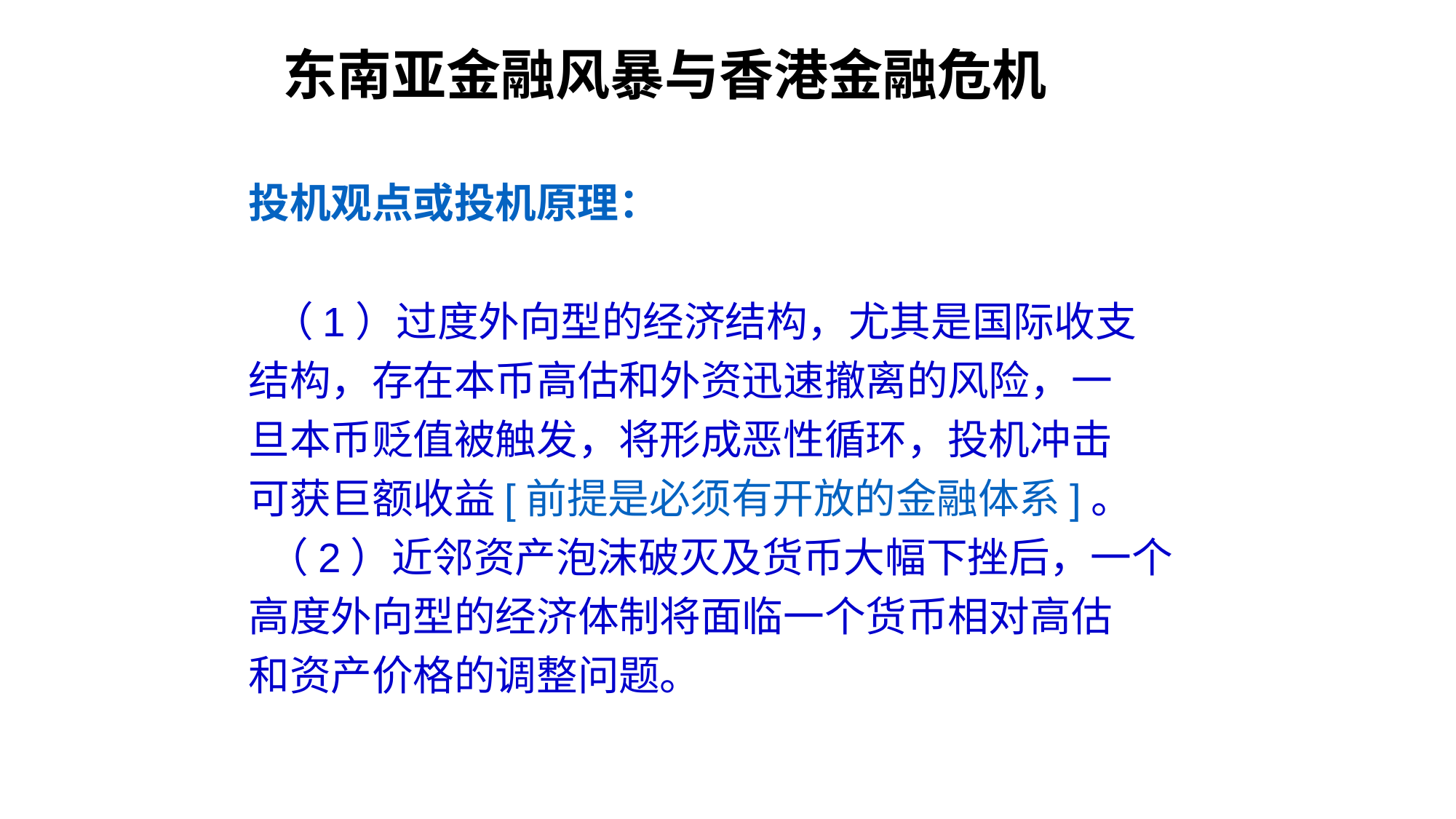

东南亚金融风暴与香港金融危机
投机观点或投机原理：

   （1）过度外向型的经济结构，尤其是国际收支
结构，存在本币高估和外资迅速撤离的风险，一
旦本币贬值被触发，将形成恶性循环，投机冲击
可获巨额收益[前提是必须有开放的金融体系]。
 （2）近邻资产泡沫破灭及货币大幅下挫后，一个
高度外向型的经济体制将面临一个货币相对高估
和资产价格的调整问题。